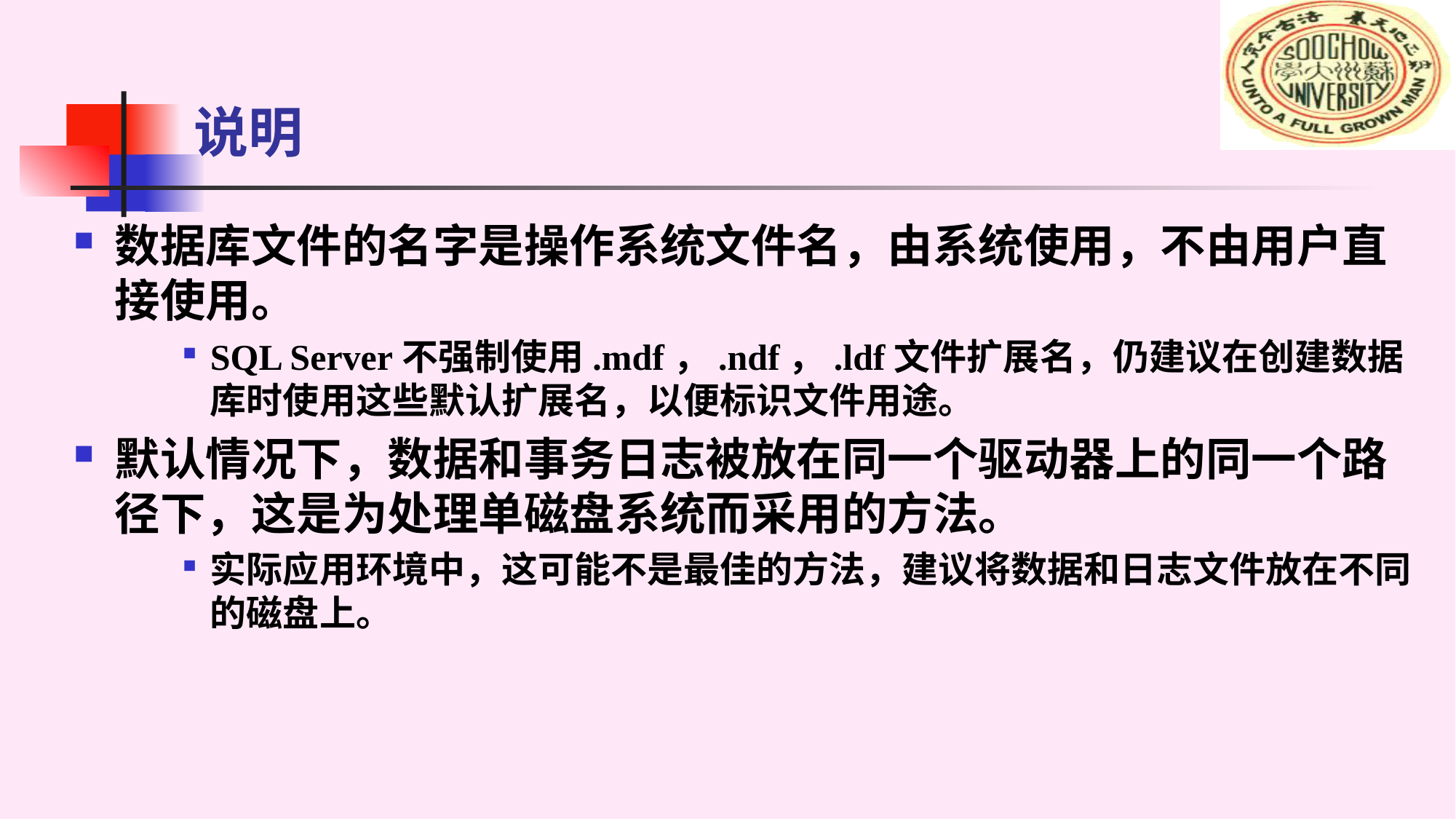

# 说明
数据库文件的名字是操作系统文件名，由系统使用，不由用户直接使用。
SQL Server不强制使用.mdf，.ndf，.ldf文件扩展名，仍建议在创建数据库时使用这些默认扩展名，以便标识文件用途。
默认情况下，数据和事务日志被放在同一个驱动器上的同一个路径下，这是为处理单磁盘系统而采用的方法。
实际应用环境中，这可能不是最佳的方法，建议将数据和日志文件放在不同的磁盘上。